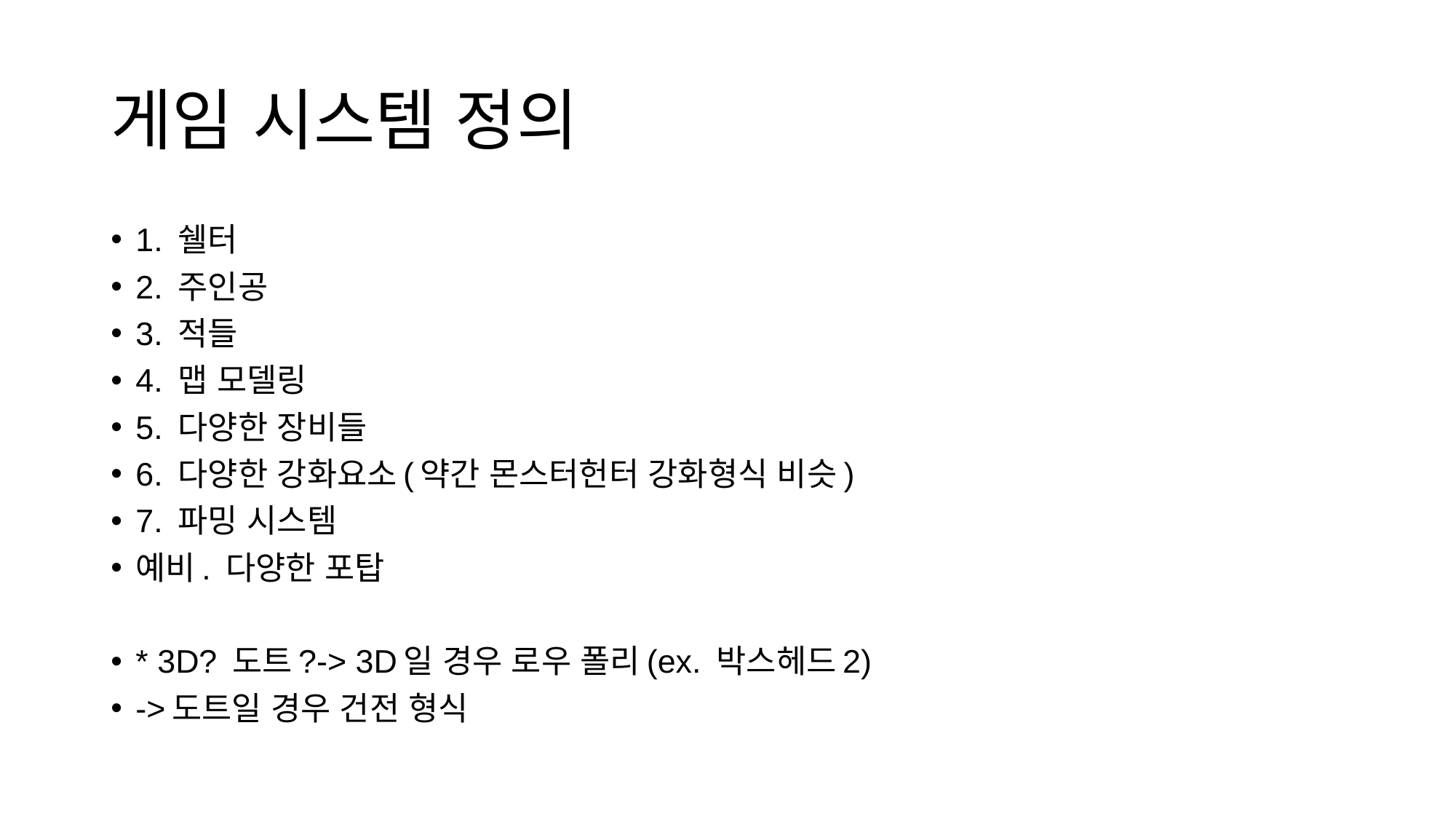

# 게임 시스템 정의
1. 쉘터
2. 주인공
3. 적들
4. 맵 모델링
5. 다양한 장비들
6. 다양한 강화요소(약간 몬스터헌터 강화형식 비슷)
7. 파밍 시스템
예비. 다양한 포탑

* 3D? 도트?-> 3D일 경우 로우 폴리(ex. 박스헤드2)
->도트일 경우 건전 형식